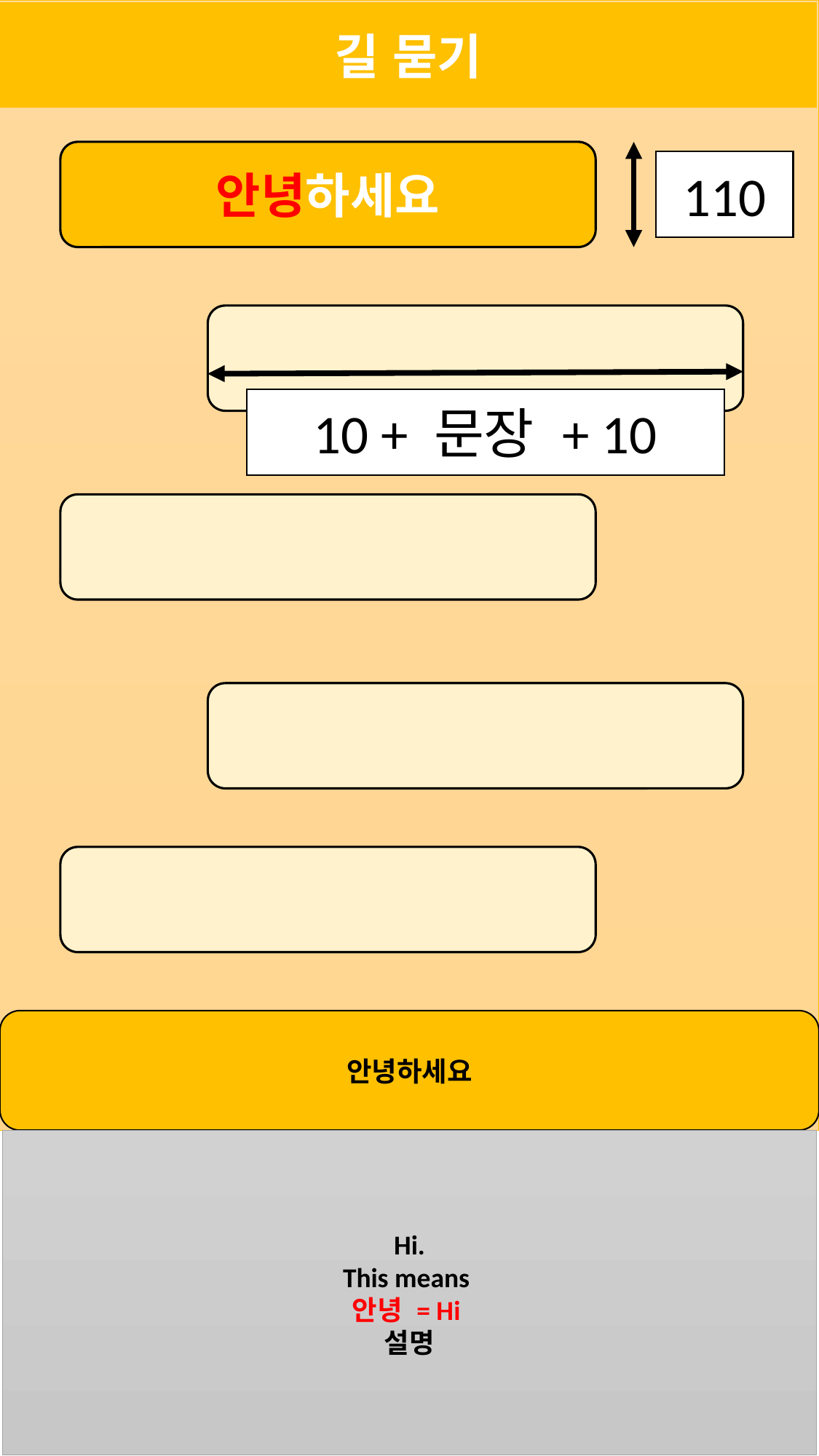

길 묻기
안녕하세요
110

10 + 문장 + 10

안녕하세요
Hi.
This means
안녕 = Hi
설명